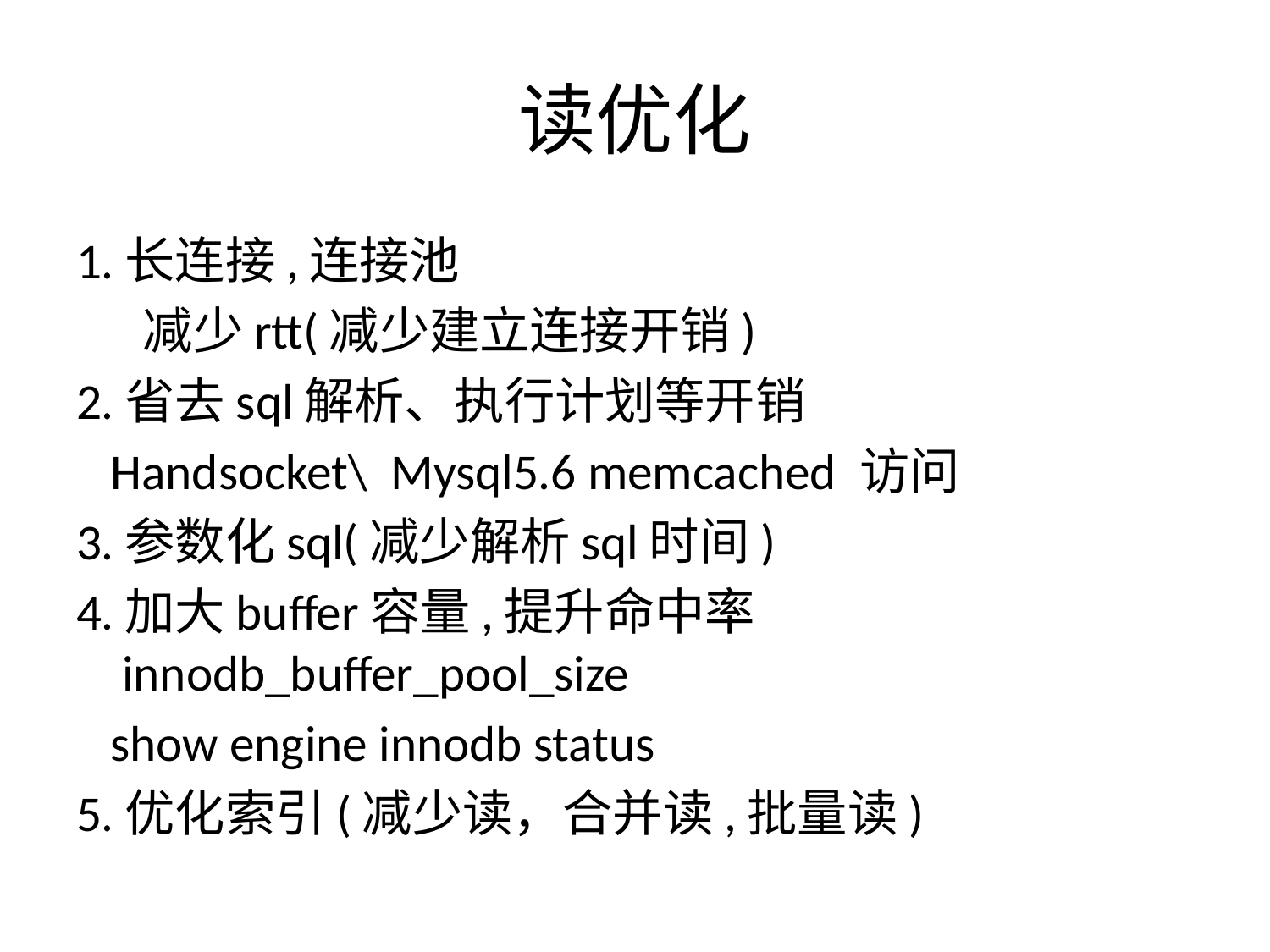

# 读优化
1.长连接,连接池
     减少rtt(减少建立连接开销)
2.省去sql解析、执行计划等开销
   Handsocket\  Mysql5.6 memcached 访问
3.参数化sql(减少解析sql时间)
4.加大buffer容量,提升命中率innodb_buffer_pool_size
   show engine innodb status
5.优化索引(减少读，合并读,批量读)